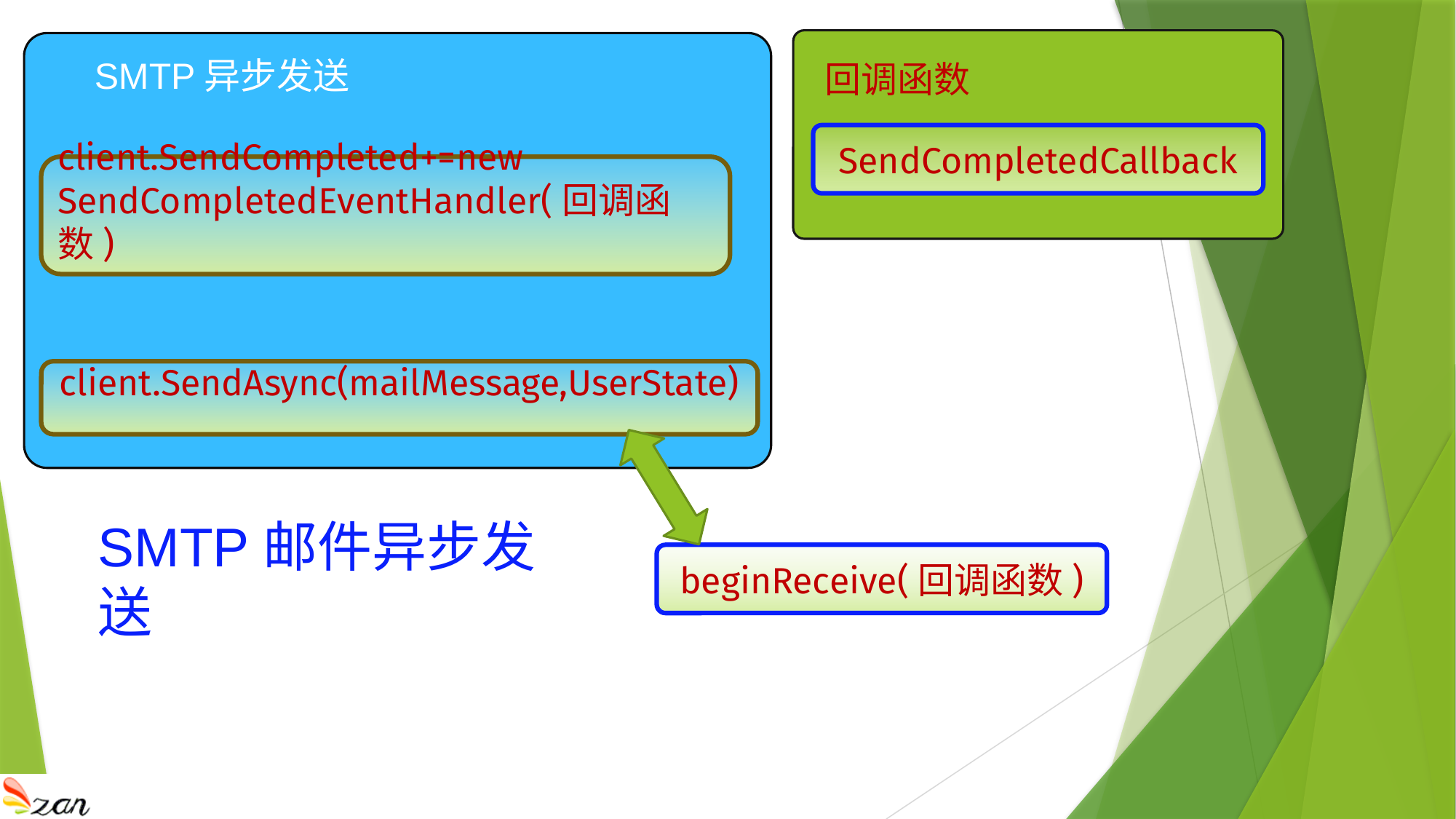

SMTP异步发送
回调函数
SendCompletedCallback
client.SendCompleted+=new SendCompletedEventHandler(回调函数)

client.SendAsync(mailMessage,UserState)

SMTP邮件异步发送
beginReceive(回调函数)